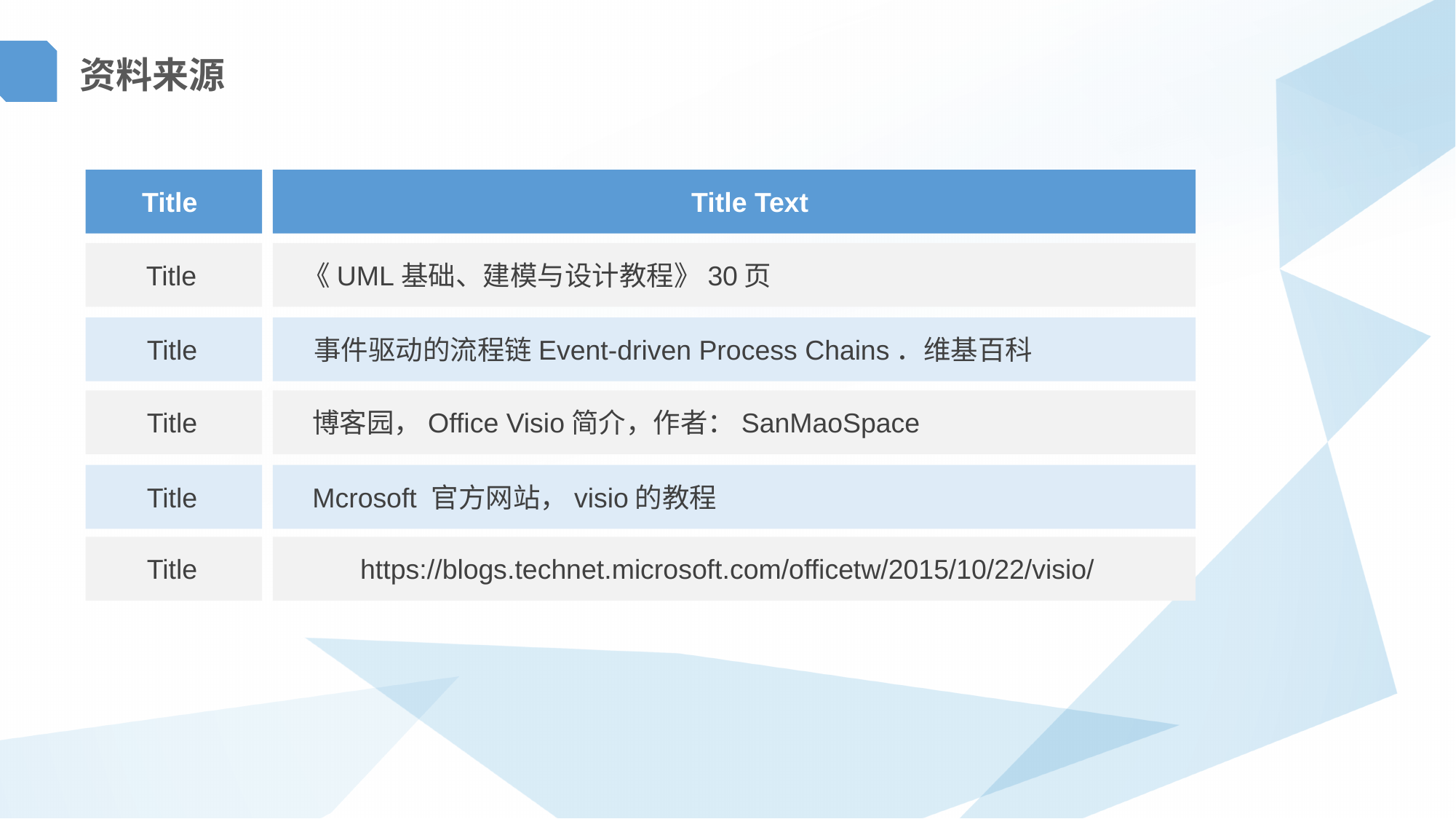

资料来源

Title
Title Text
Title
《UML基础、建模与设计教程》30页
Title
事件驱动的流程链Event-driven Process Chains．维基百科

Title
博客园，Office Visio简介，作者：SanMaoSpace
Title
Mcrosoft 官方网站，visio的教程
Title
https://blogs.technet.microsoft.com/officetw/2015/10/22/visio/